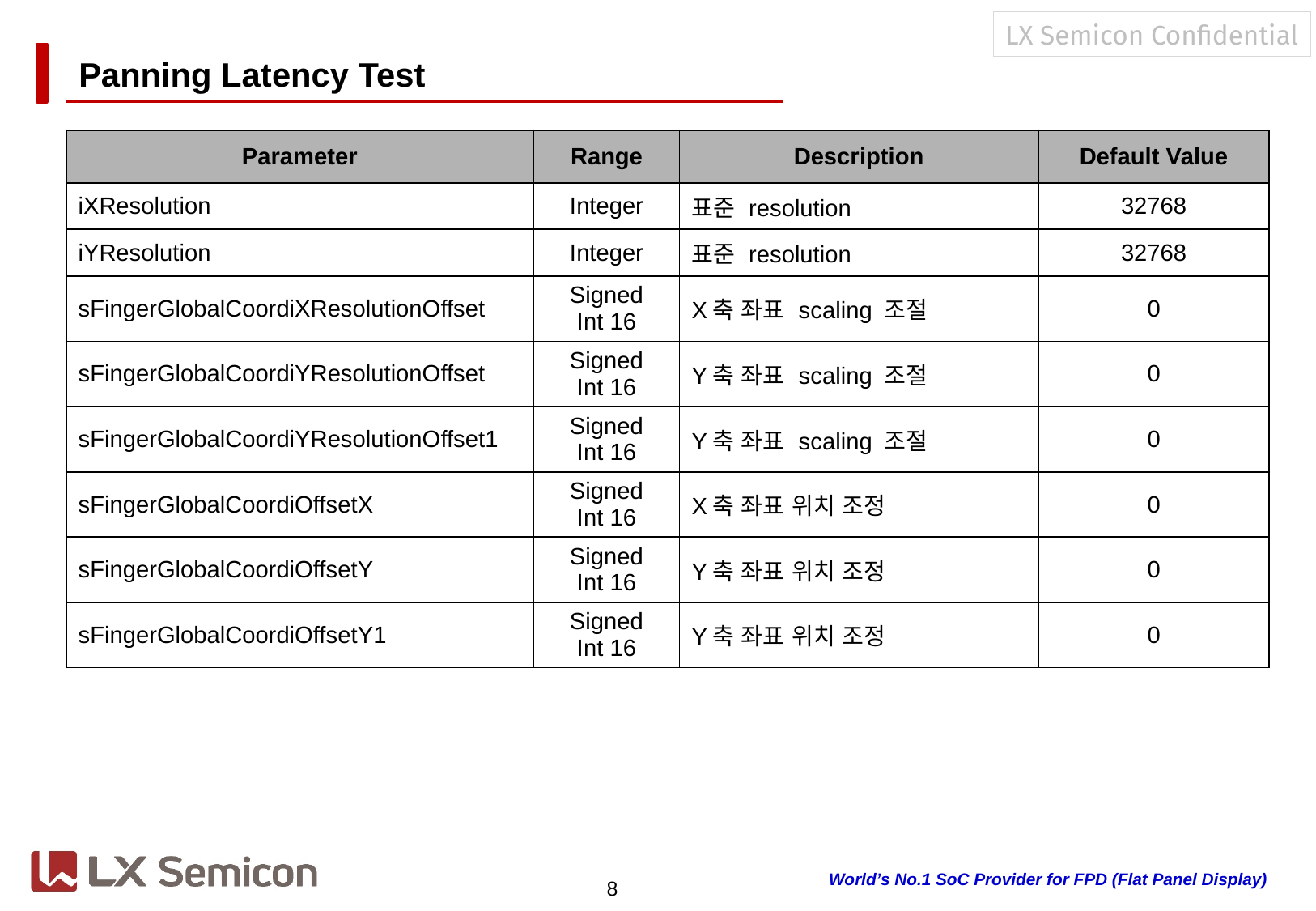

# Panning Latency Test
| Parameter | Range | Description | Default Value |
| --- | --- | --- | --- |
| iXResolution | Integer | 표준 resolution | 32768 |
| iYResolution | Integer | 표준 resolution | 32768 |
| sFingerGlobalCoordiXResolutionOffset | Signed Int 16 | X축 좌표 scaling 조절 | 0 |
| sFingerGlobalCoordiYResolutionOffset | Signed Int 16 | Y축 좌표 scaling 조절 | 0 |
| sFingerGlobalCoordiYResolutionOffset1 | Signed Int 16 | Y축 좌표 scaling 조절 | 0 |
| sFingerGlobalCoordiOffsetX | Signed Int 16 | X축 좌표 위치 조정 | 0 |
| sFingerGlobalCoordiOffsetY | Signed Int 16 | Y축 좌표 위치 조정 | 0 |
| sFingerGlobalCoordiOffsetY1 | Signed Int 16 | Y축 좌표 위치 조정 | 0 |